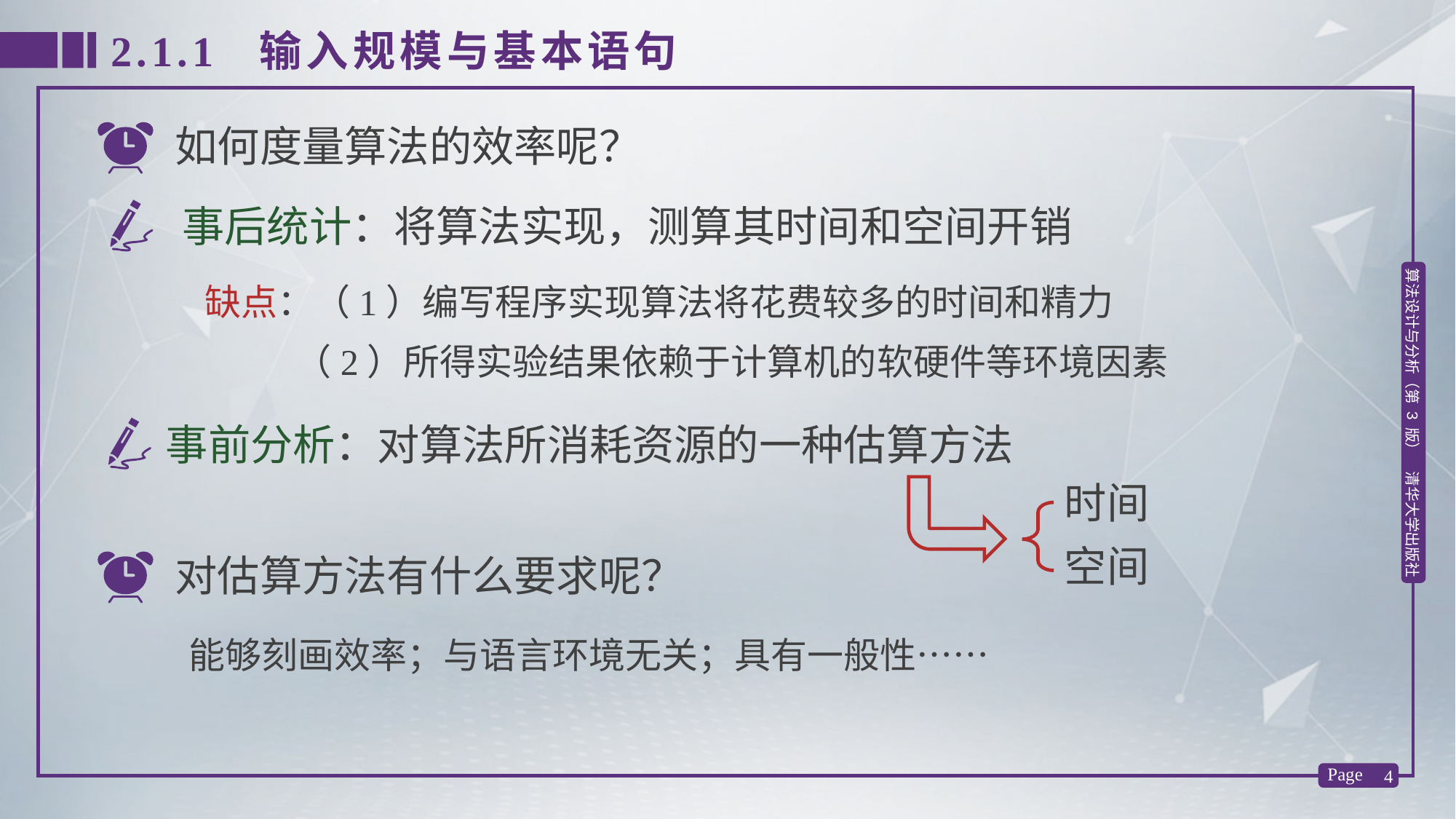

2.1.1  输入规模与基本语句
如何度量算法的效率呢？

 事后统计：将算法实现，测算其时间和空间开销

缺点：（1）编写程序实现算法将花费较多的时间和精力
          （2）所得实验结果依赖于计算机的软硬件等环境因素
事前分析：对算法所消耗资源的一种估算方法

时间
空间

对估算方法有什么要求呢？

能够刻画效率；与语言环境无关；具有一般性……